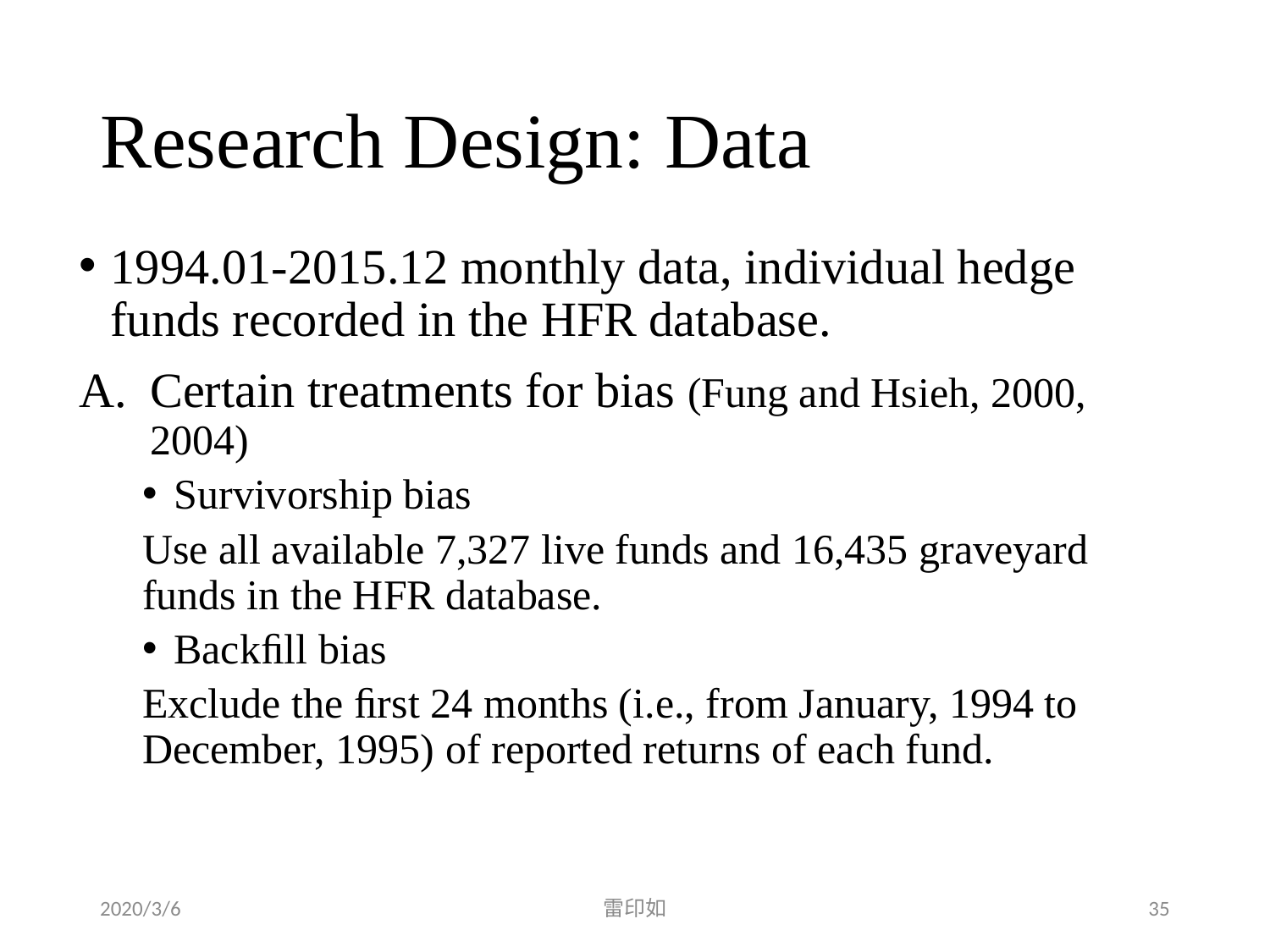

# Research Design: Data
1994.01-2015.12 monthly data, individual hedge funds recorded in the HFR database.
Certain treatments for bias (Fung and Hsieh, 2000, 2004)
Survivorship bias
Use all available 7,327 live funds and 16,435 graveyard funds in the HFR database.
Backﬁll bias
Exclude the ﬁrst 24 months (i.e., from January, 1994 to December, 1995) of reported returns of each fund.
2020/3/6
雷印如
35